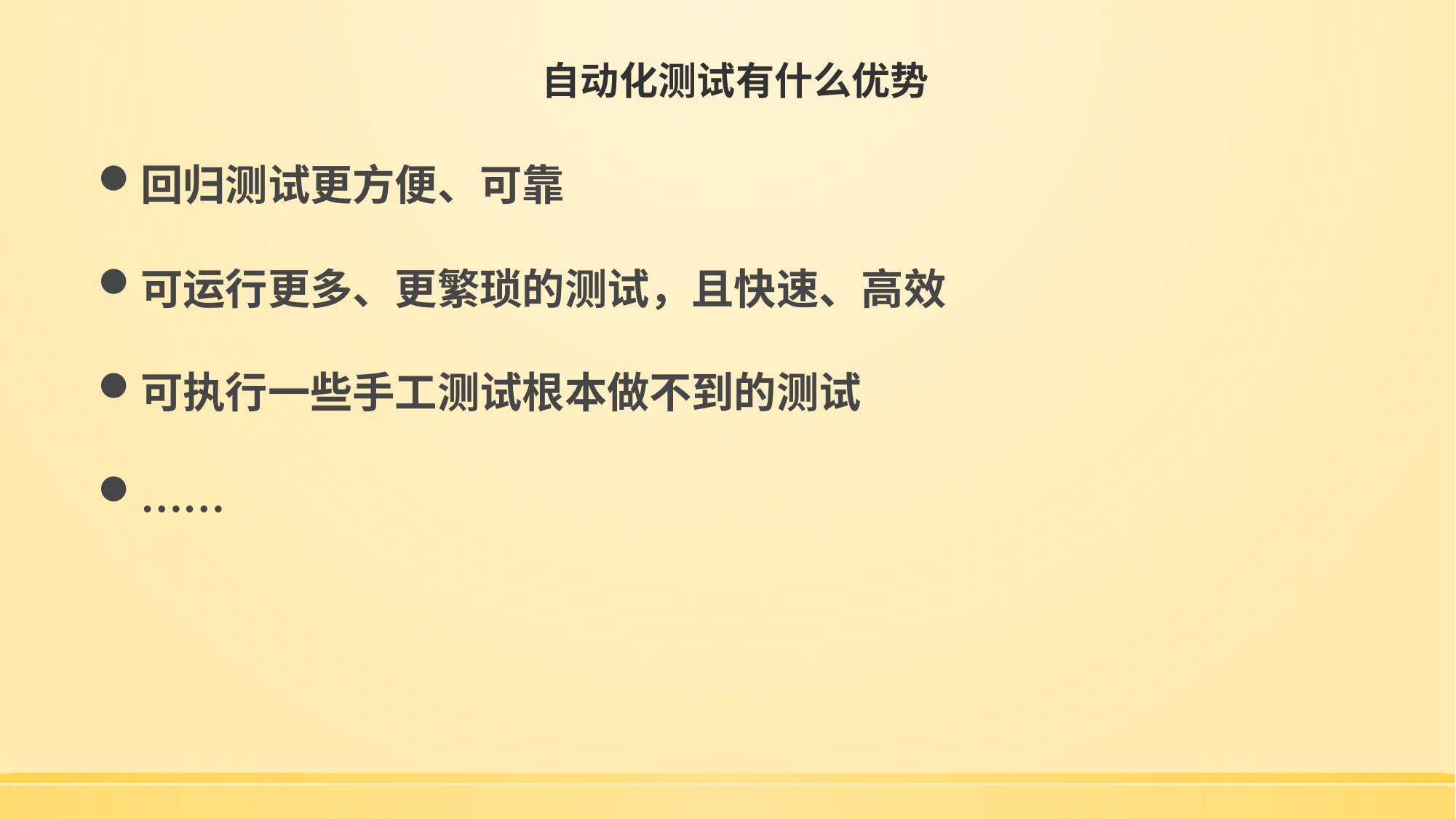

# 自动化测试有什么优势
回归测试更方便、可靠
可运行更多、更繁琐的测试，且快速、高效
可执行一些手工测试根本做不到的测试
……